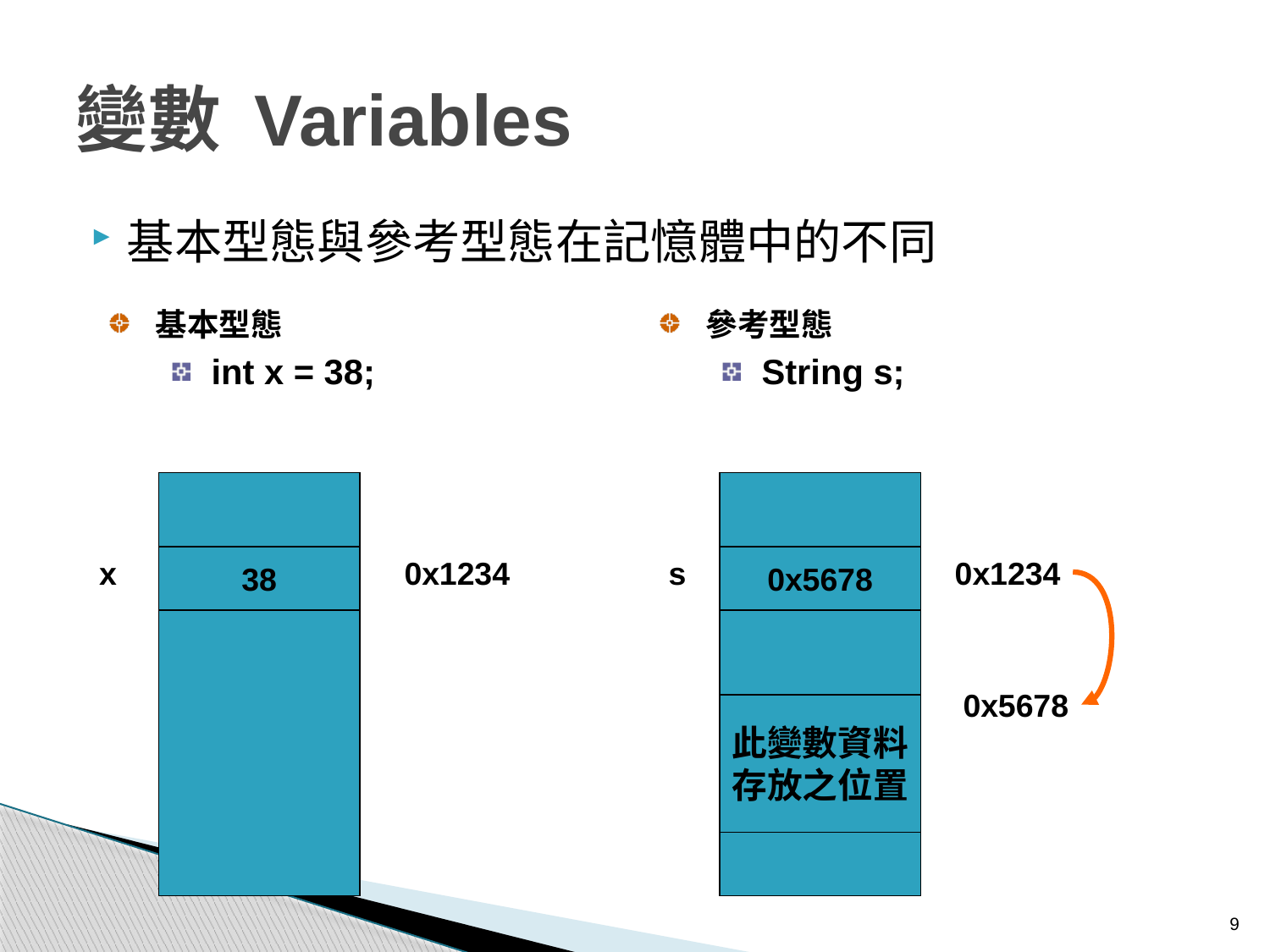

# 變數 Variables
基本型態與參考型態在記憶體中的不同
基本型態
int x = 38;
參考型態
String s;

x
38
0x1234
s
0x5678
0x1234
0x5678
此變數資料
存放之位置
9